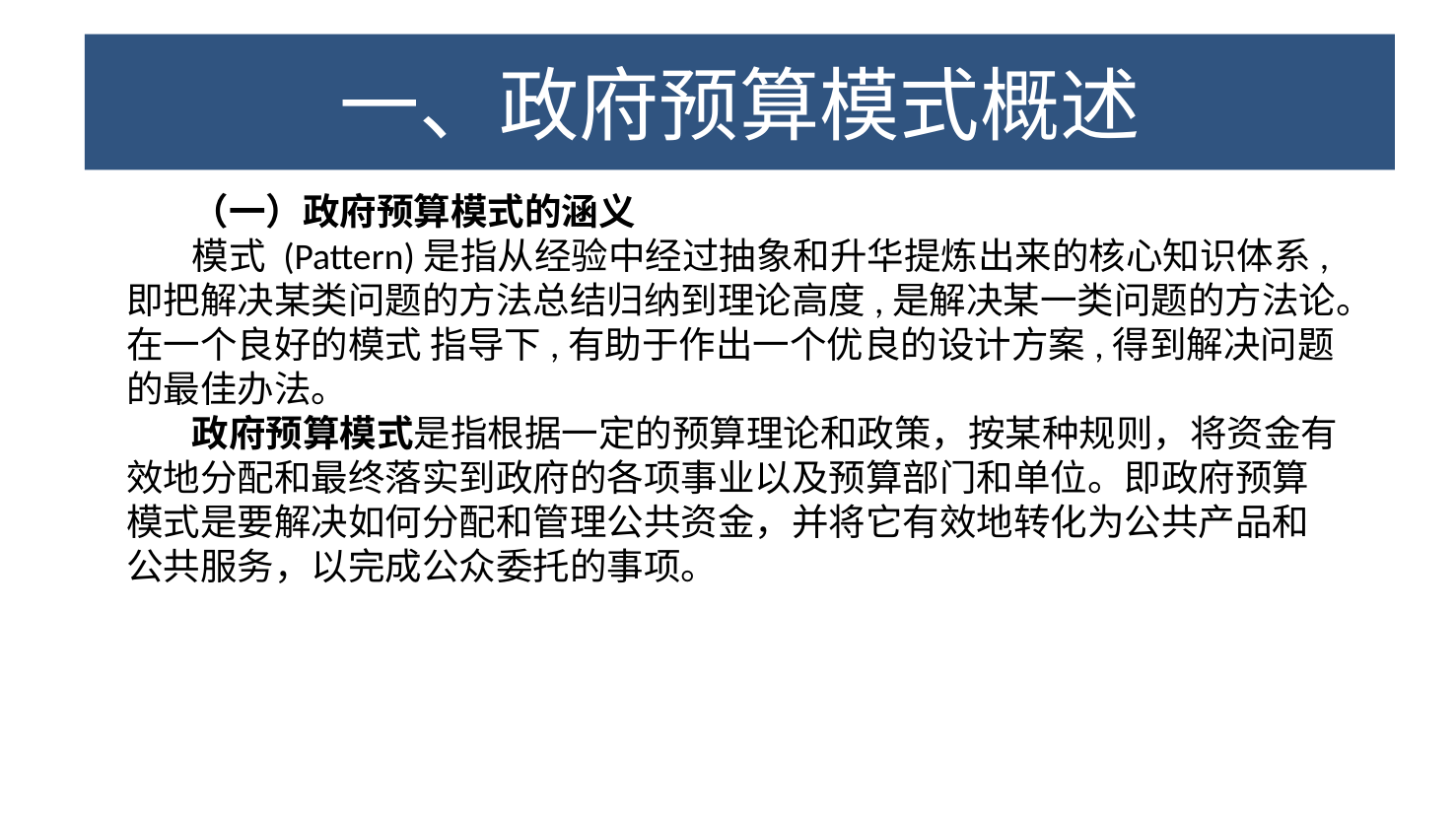

第四节  政府预算模式
一、政府预算模式概述
（一）政府预算模式的涵义
模式 (Pattern)是指从经验中经过抽象和升华提炼出来的核心知识体系,即把解决某类问题的方法总结归纳到理论高度,是解决某一类问题的方法论。在一个良好的模式 指导下,有助于作出一个优良的设计方案,得到解决问题的最佳办法。
政府预算模式是指根据一定的预算理论和政策，按某种规则，将资金有效地分配和最终落实到政府的各项事业以及预算部门和单位。即政府预算模式是要解决如何分配和管理公共资金，并将它有效地转化为公共产品和公共服务，以完成公众委托的事项。